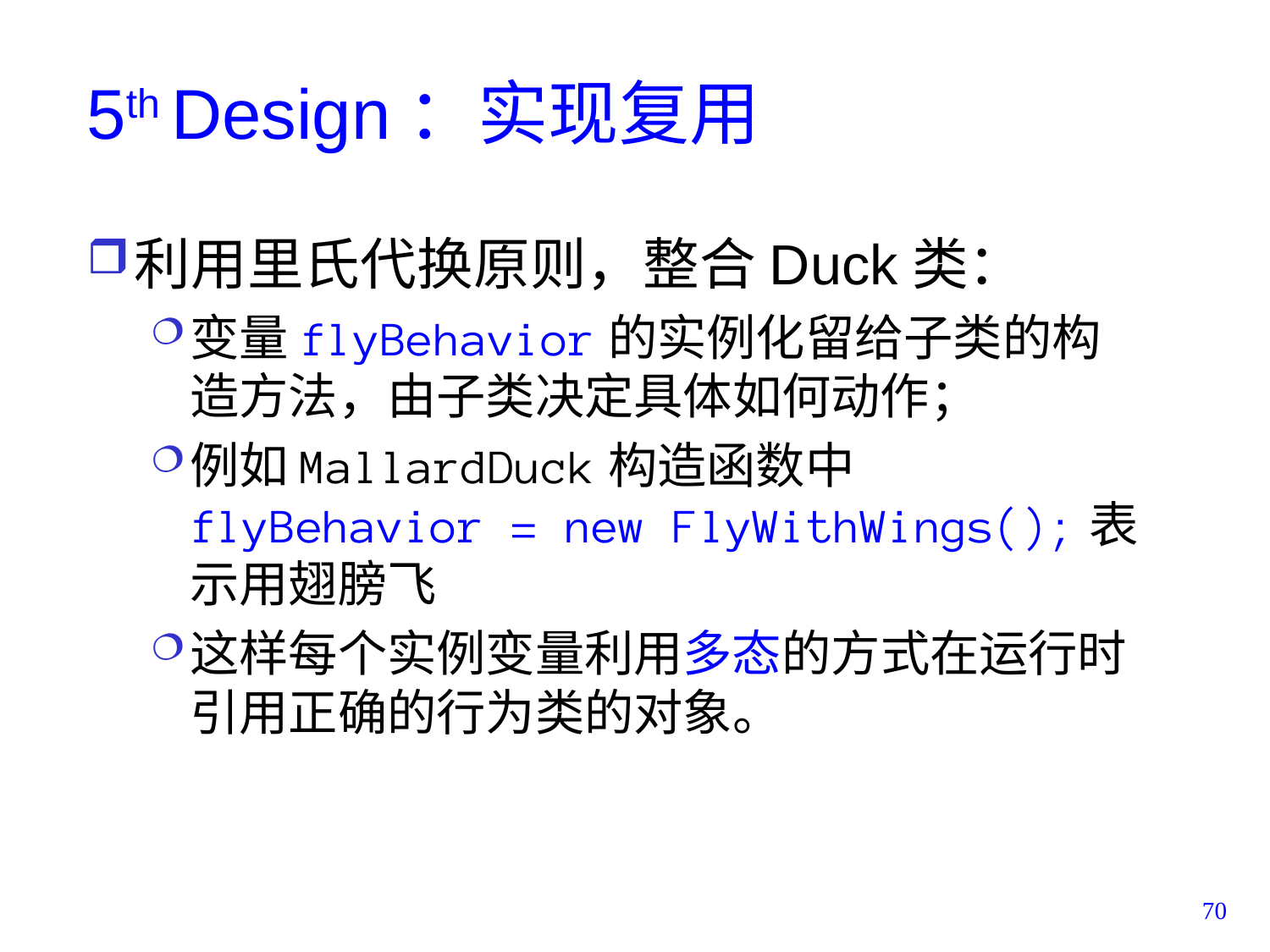

# 5th Design：实现复用
利用里氏代换原则，整合Duck类：
变量flyBehavior的实例化留给子类的构造方法，由子类决定具体如何动作；
例如MallardDuck构造函数中flyBehavior = new FlyWithWings();表示用翅膀飞
这样每个实例变量利用多态的方式在运行时引用正确的行为类的对象。

70